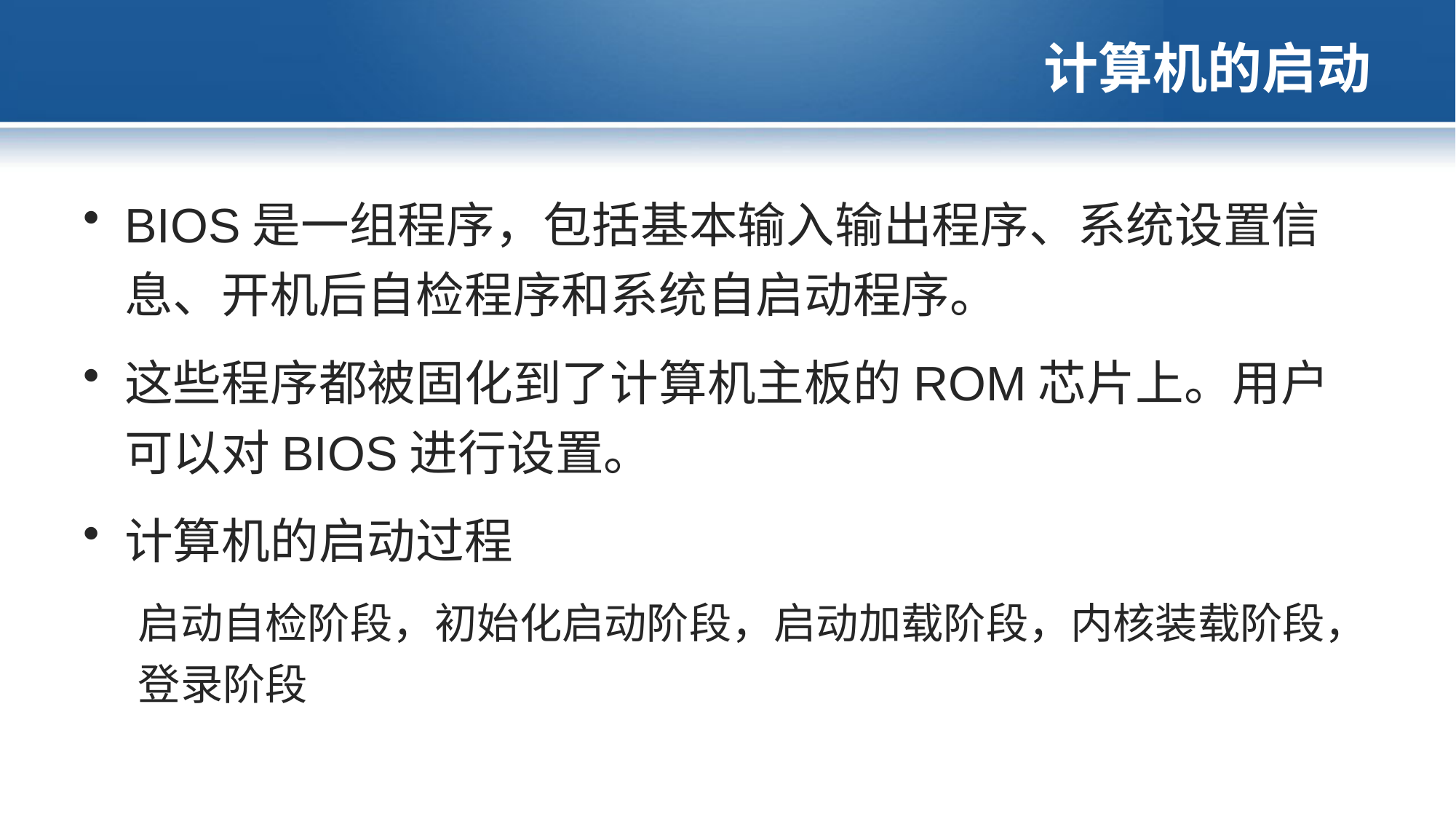

# 计算机的启动
BIOS是一组程序，包括基本输入输出程序、系统设置信息、开机后自检程序和系统自启动程序。
这些程序都被固化到了计算机主板的ROM芯片上。用户可以对BIOS进行设置。
计算机的启动过程
启动自检阶段，初始化启动阶段，启动加载阶段，内核装载阶段，登录阶段